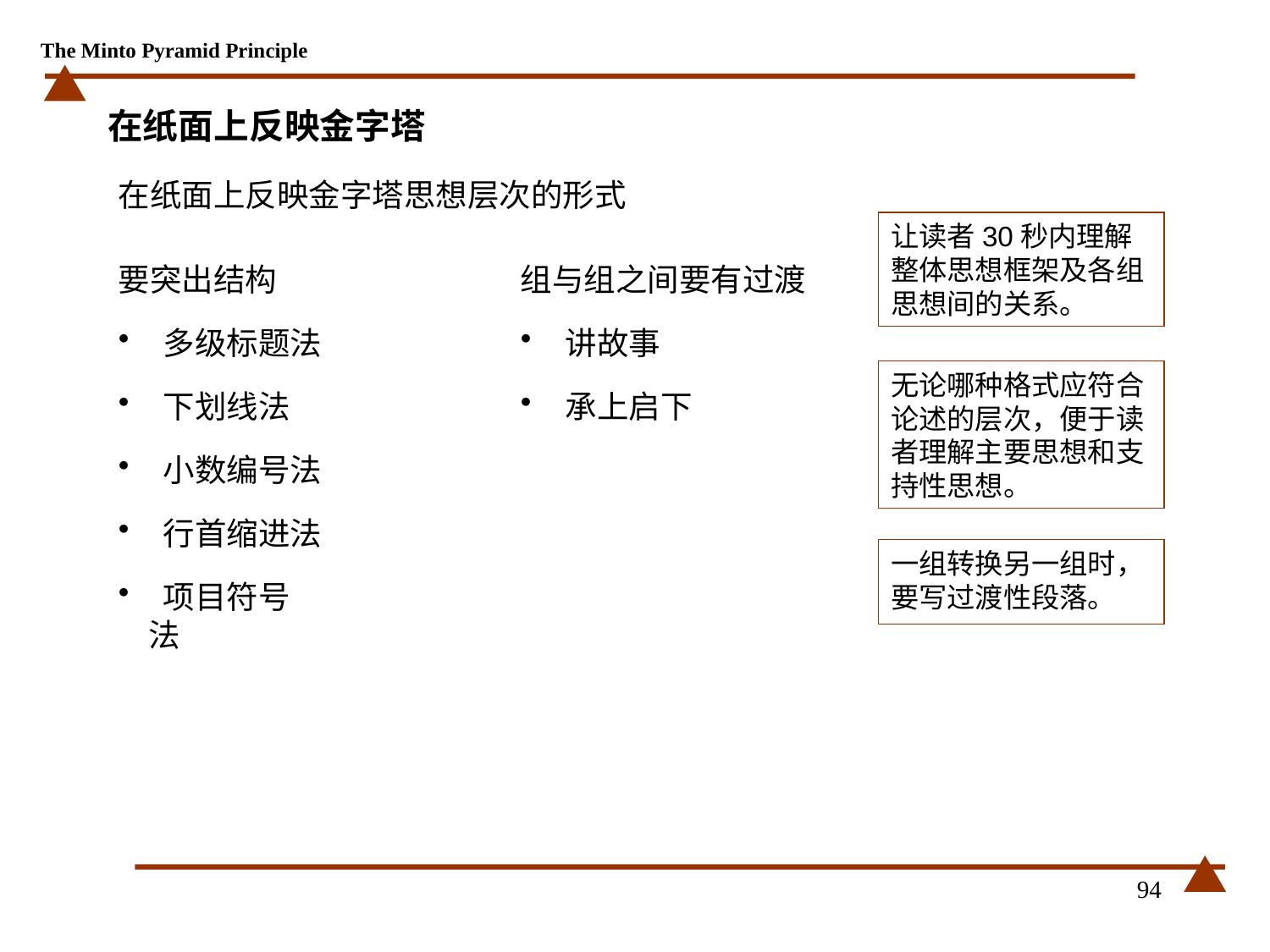

# 在纸面上反映金字塔
在纸面上反映金字塔思想层次的形式
让读者30秒内理解整体思想框架及各组思想间的关系。
要突出结构
组与组之间要有过渡
 多级标题法
 讲故事
无论哪种格式应符合论述的层次，便于读者理解主要思想和支持性思想。
 下划线法
 承上启下
 小数编号法
 行首缩进法
一组转换另一组时，
要写过渡性段落。
 项目符号法
94